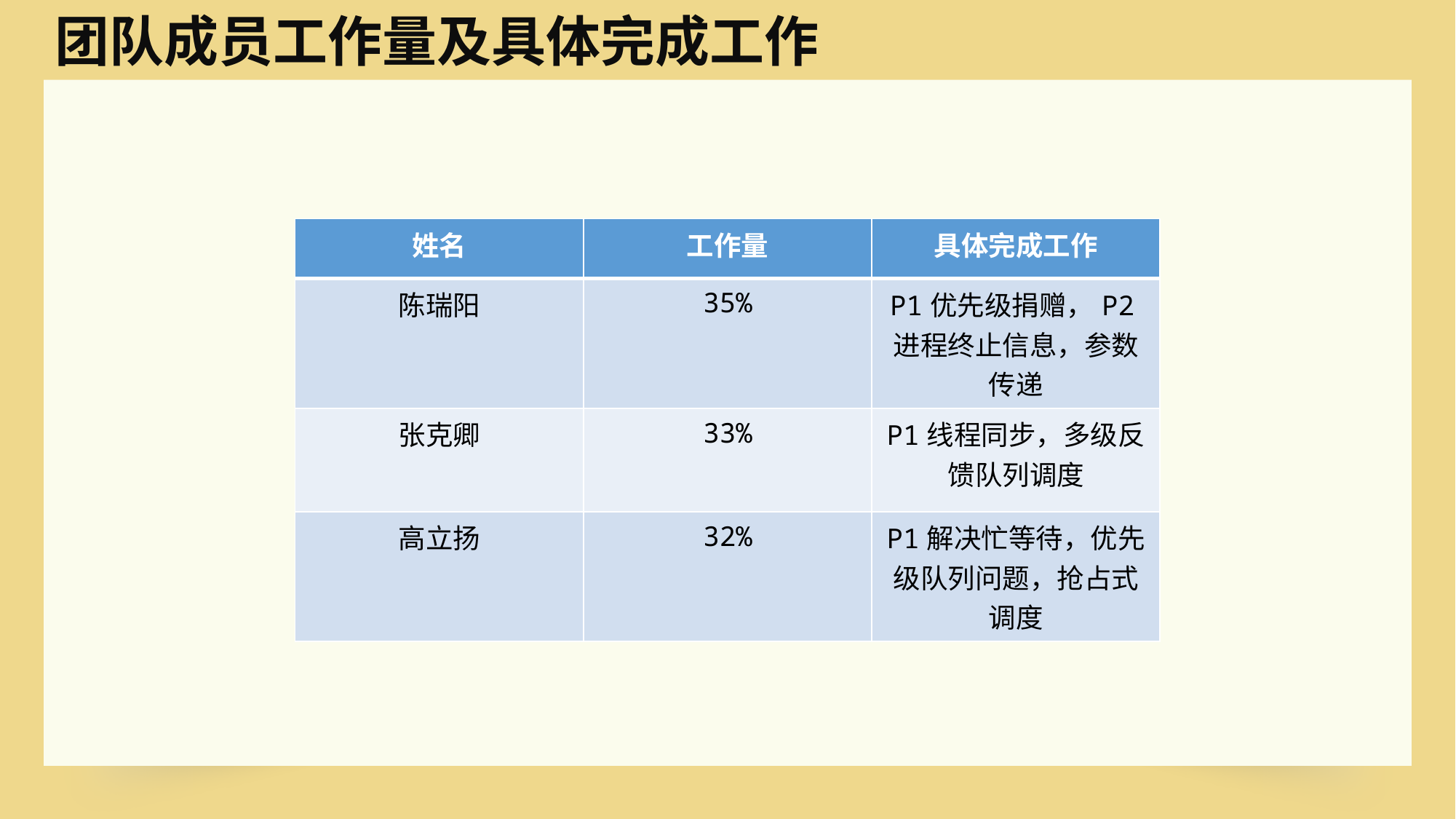

团队成员工作量及具体完成工作

| 姓名 | 工作量 | 具体完成工作 |
| --- | --- | --- |
| 陈瑞阳 | 35% | P1优先级捐赠，P2进程终止信息，参数传递 |
| 张克卿 | 33% | P1线程同步，多级反馈队列调度 |
| 高立扬 | 32% | P1解决忙等待，优先级队列问题，抢占式调度 |